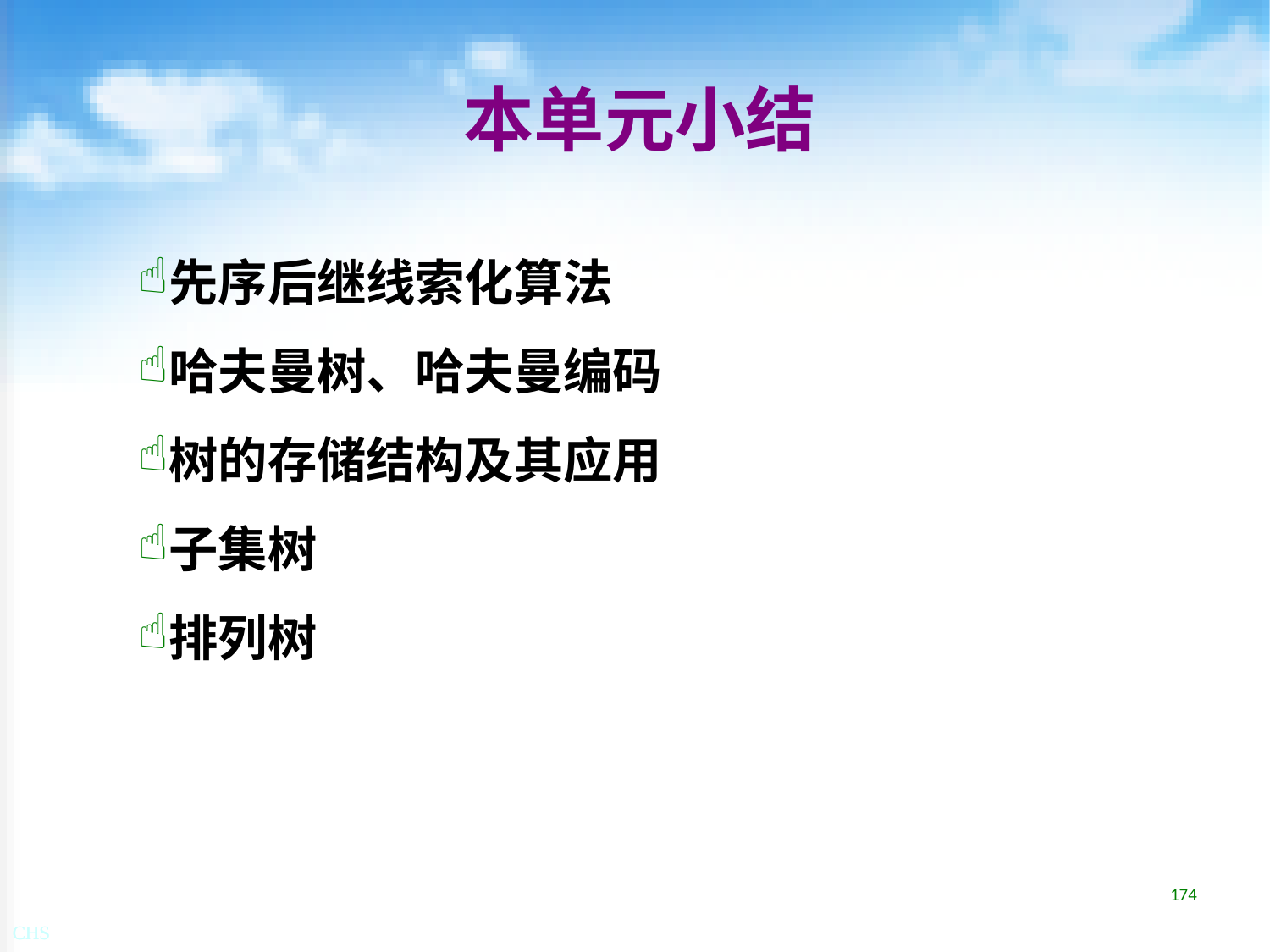

# 本单元小结
先序后继线索化算法
哈夫曼树、哈夫曼编码
树的存储结构及其应用
子集树
排列树
174